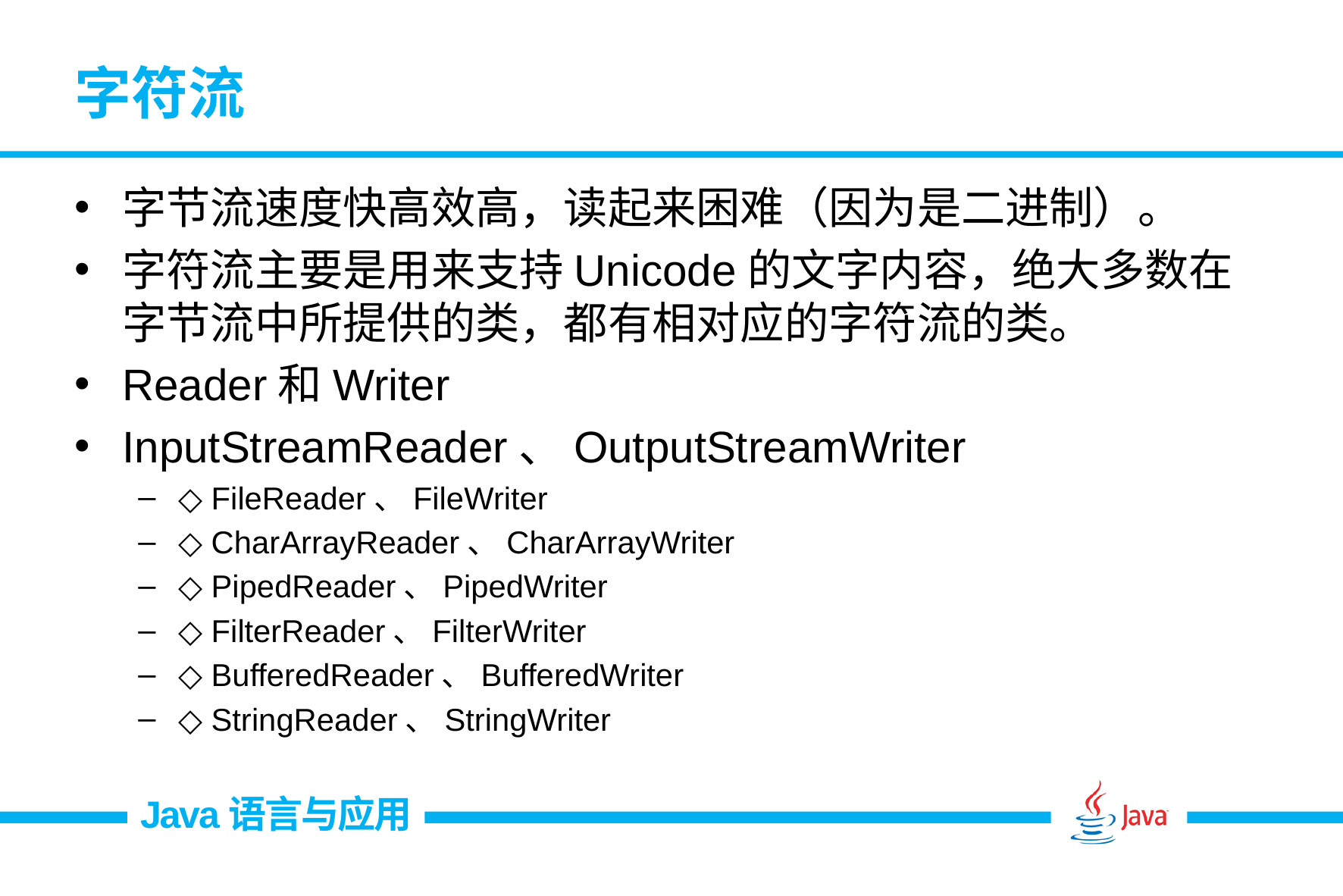

# 字符流
字节流速度快高效高，读起来困难（因为是二进制）。
字符流主要是用来支持Unicode的文字内容，绝大多数在字节流中所提供的类，都有相对应的字符流的类。
Reader和Writer
InputStreamReader、OutputStreamWriter
◇ FileReader、FileWriter
◇ CharArrayReader、CharArrayWriter
◇ PipedReader、PipedWriter
◇ FilterReader、FilterWriter
◇ BufferedReader、BufferedWriter
◇ StringReader、StringWriter